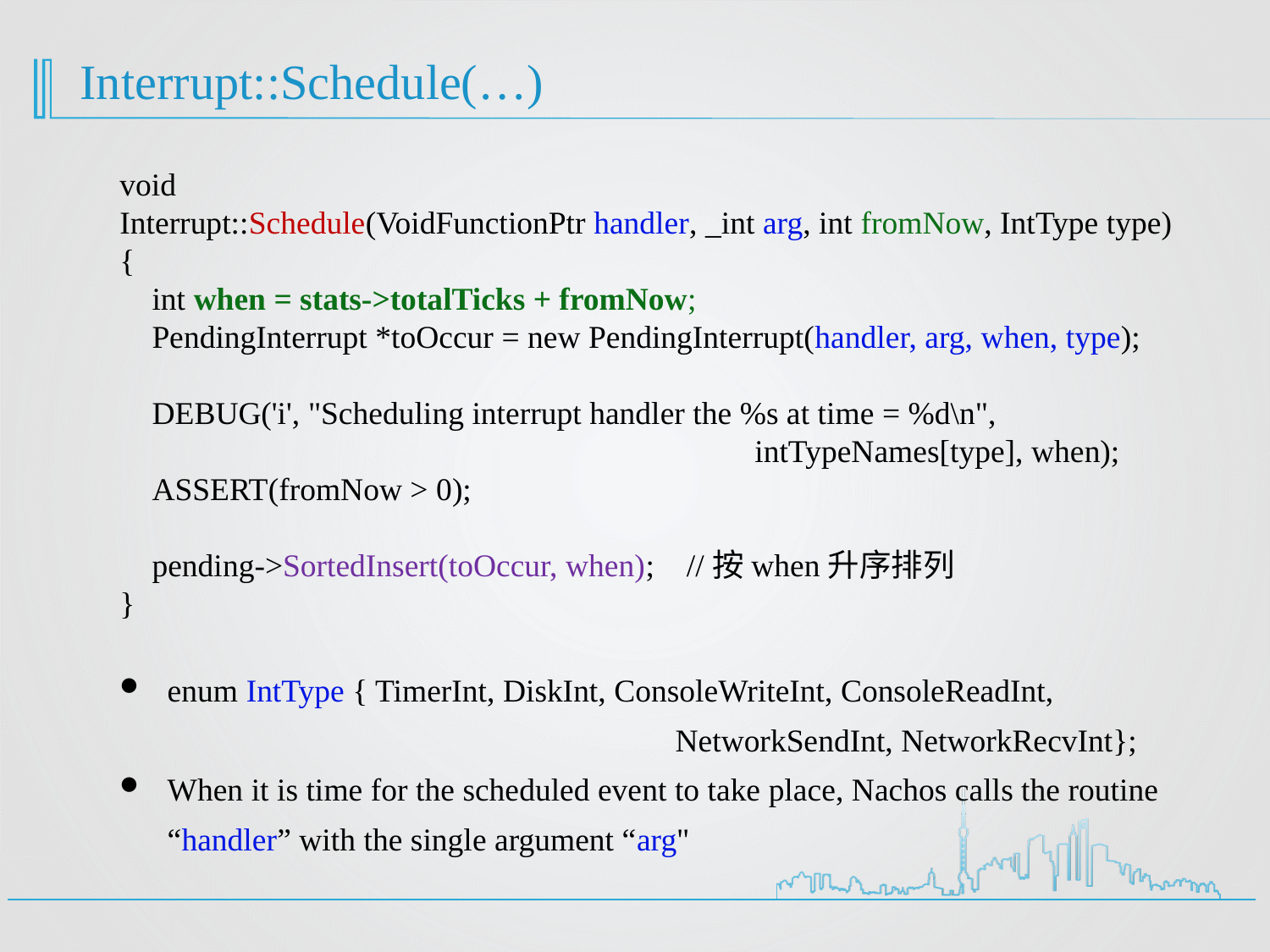

# Interrupt::Schedule(…)
void
Interrupt::Schedule(VoidFunctionPtr handler, _int arg, int fromNow, IntType type)
{
    int when = stats->totalTicks + fromNow;
    PendingInterrupt *toOccur = new PendingInterrupt(handler, arg, when, type);

    DEBUG('i', "Scheduling interrupt handler the %s at time = %d\n",
					intTypeNames[type], when);
    ASSERT(fromNow > 0);

    pending->SortedInsert(toOccur, when);    //按when升序排列
}

enum IntType { TimerInt, DiskInt, ConsoleWriteInt, ConsoleReadInt, 				NetworkSendInt, NetworkRecvInt};
When it is time for the scheduled event to take place, Nachos calls the routine “handler” with the single argument “arg"